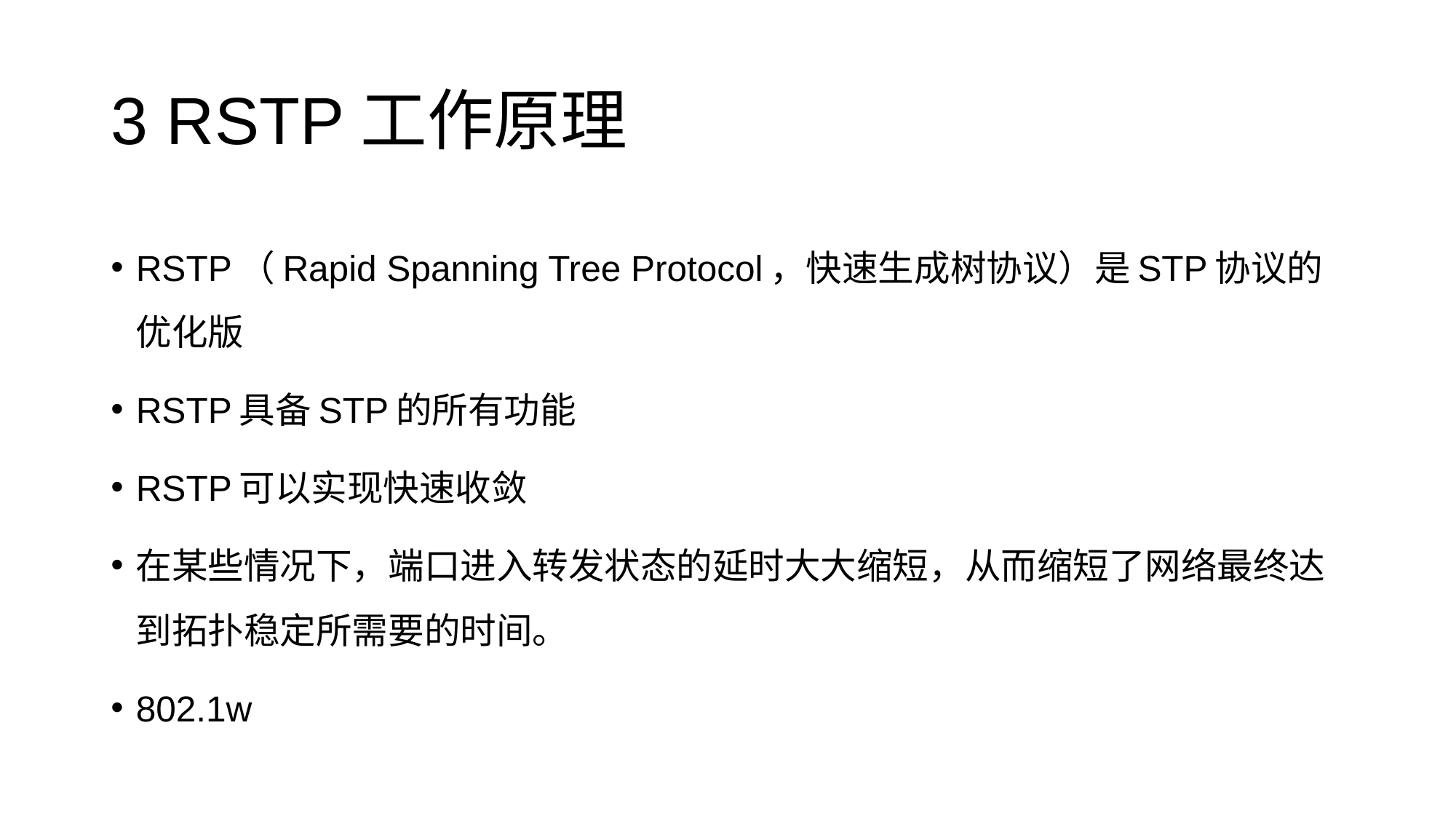

# 3 RSTP工作原理
RSTP（Rapid Spanning Tree Protocol，快速生成树协议）是STP协议的优化版
RSTP具备STP的所有功能
RSTP可以实现快速收敛
在某些情况下，端口进入转发状态的延时大大缩短，从而缩短了网络最终达到拓扑稳定所需要的时间。
802.1w